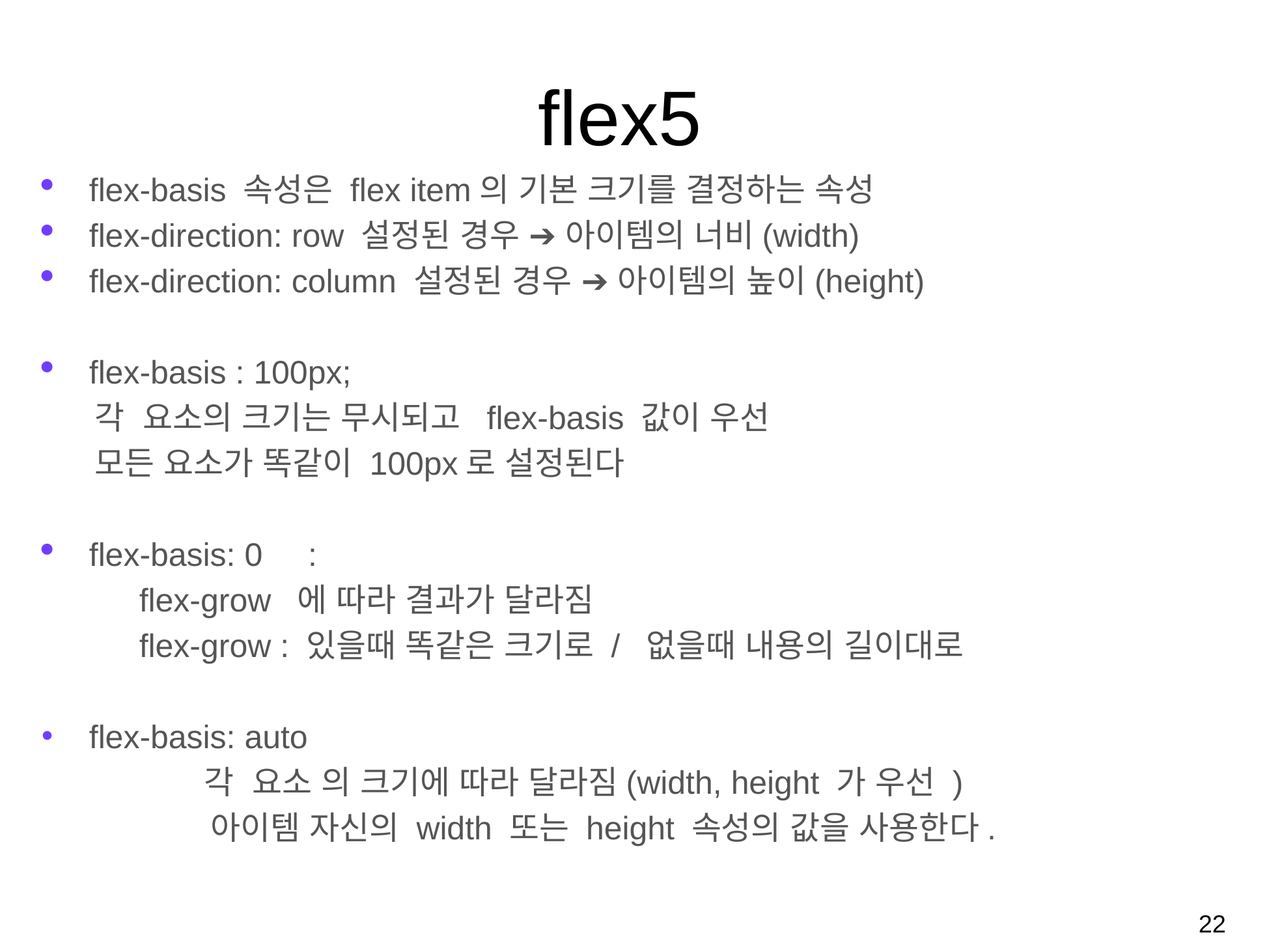

# flex5
flex-basis 속성은 flex item의 기본 크기를 결정하는 속성
flex-direction: row 설정된 경우 ➔ 아이템의 너비(width)
flex-direction: column 설정된 경우 ➔ 아이템의 높이(height)

flex-basis : 100px;
     각  요소의 크기는 무시되고  flex-basis 값이 우선
     모든 요소가 똑같이 100px로 설정된다

flex-basis: 0     :
	flex-grow  에 따라 결과가 달라짐
 	flex-grow : 있을때 똑같은 크기로 /  없을때 내용의 길이대로

flex-basis: auto
                 각  요소 의 크기에 따라 달라짐(width, height 가 우선 )
	       아이템 자신의 width 또는 height 속성의 값을 사용한다.

22